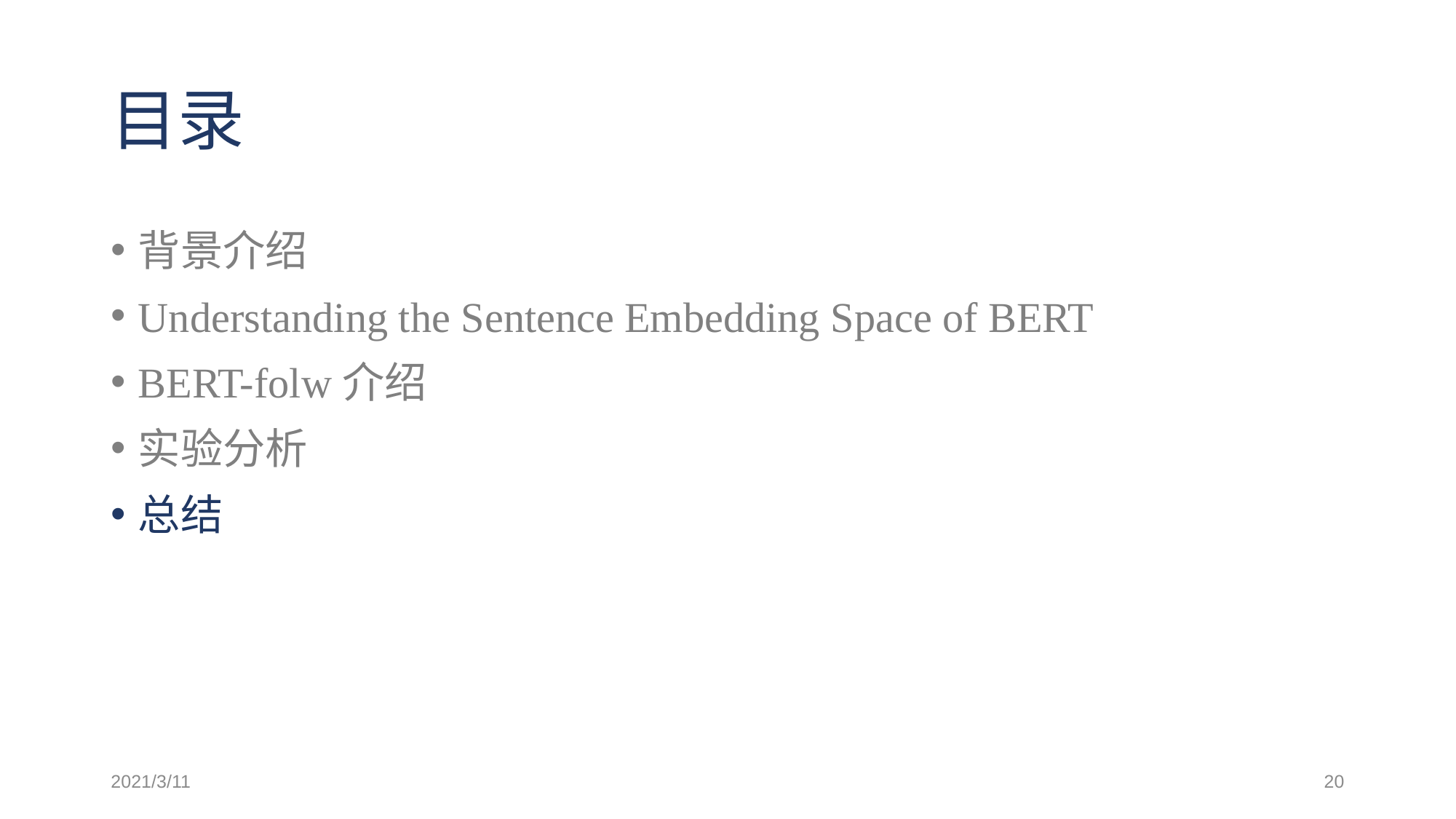

# 目录
背景介绍
Understanding the Sentence Embedding Space of BERT
BERT-folw介绍
实验分析
总结
2021/3/11
20